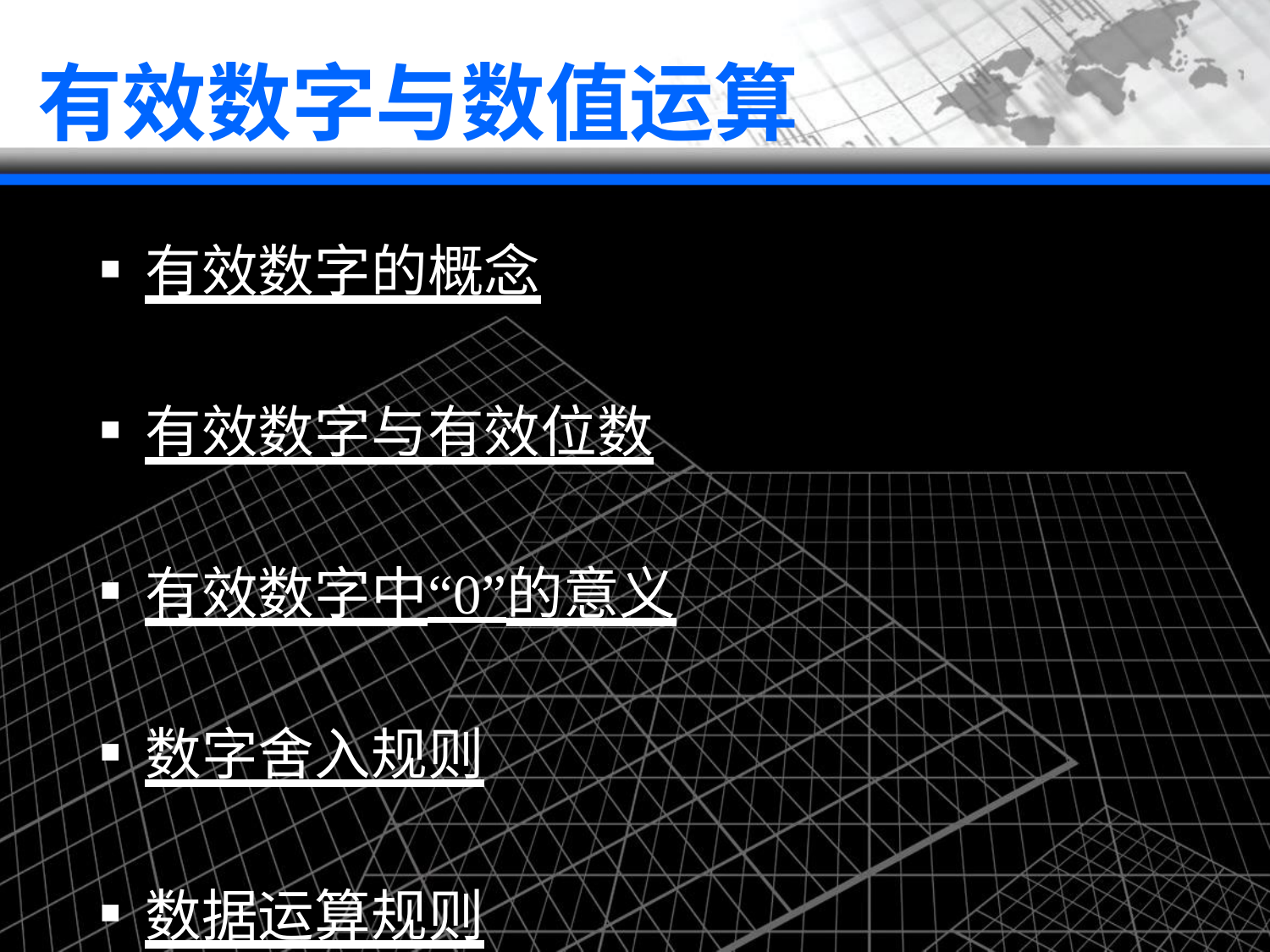

# 有效数字与数值运算
有效数字的概念

有效数字与有效位数

有效数字中“0”的意义

数字舍入规则

数据运算规则